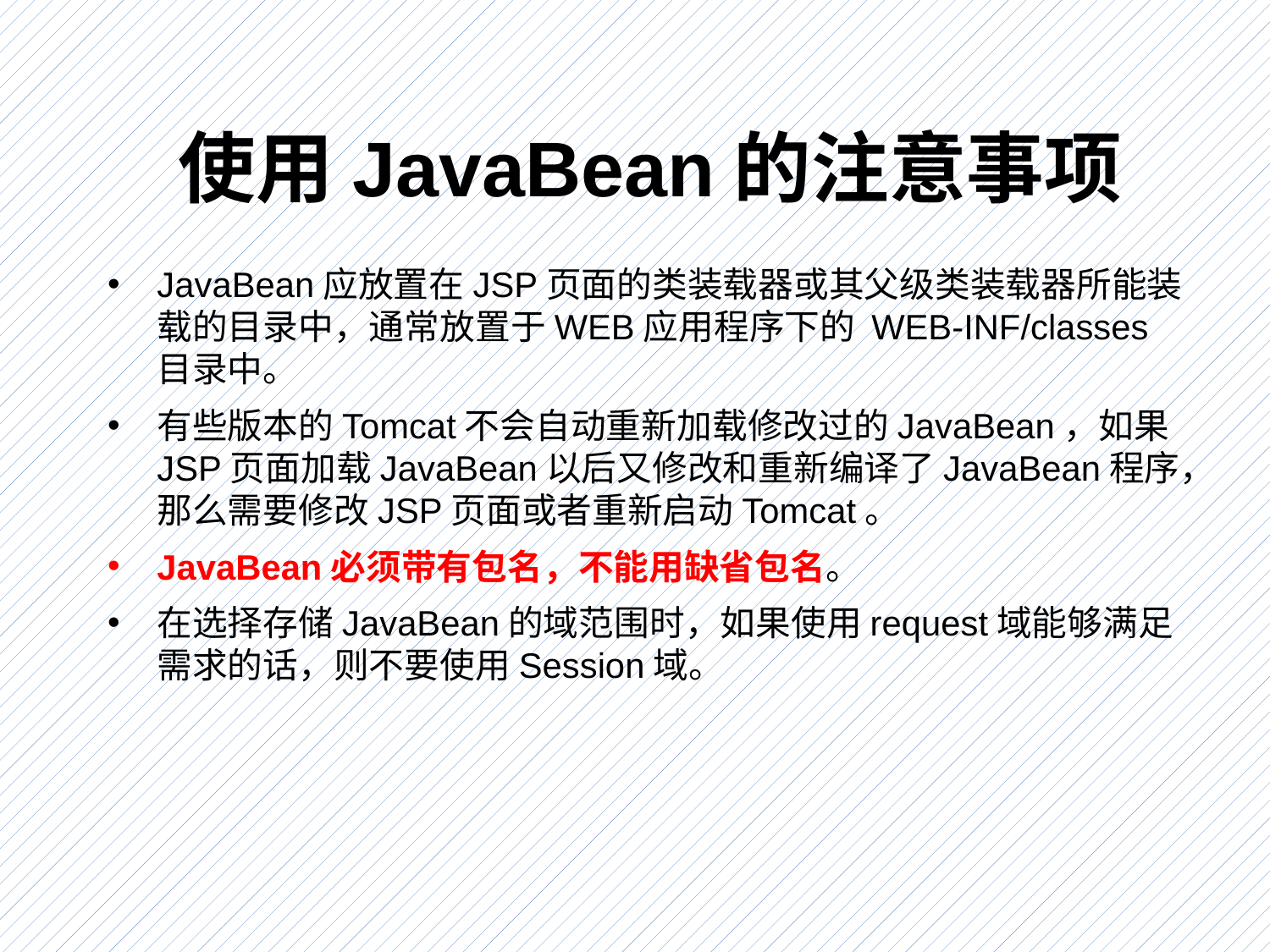

# 使用JavaBean的注意事项
JavaBean应放置在JSP页面的类装载器或其父级类装载器所能装载的目录中，通常放置于WEB应用程序下的 WEB-INF/classes目录中。
有些版本的Tomcat不会自动重新加载修改过的JavaBean，如果JSP页面加载JavaBean以后又修改和重新编译了JavaBean程序，那么需要修改JSP页面或者重新启动Tomcat。
JavaBean必须带有包名，不能用缺省包名。
在选择存储JavaBean的域范围时，如果使用request域能够满足需求的话，则不要使用Session域。